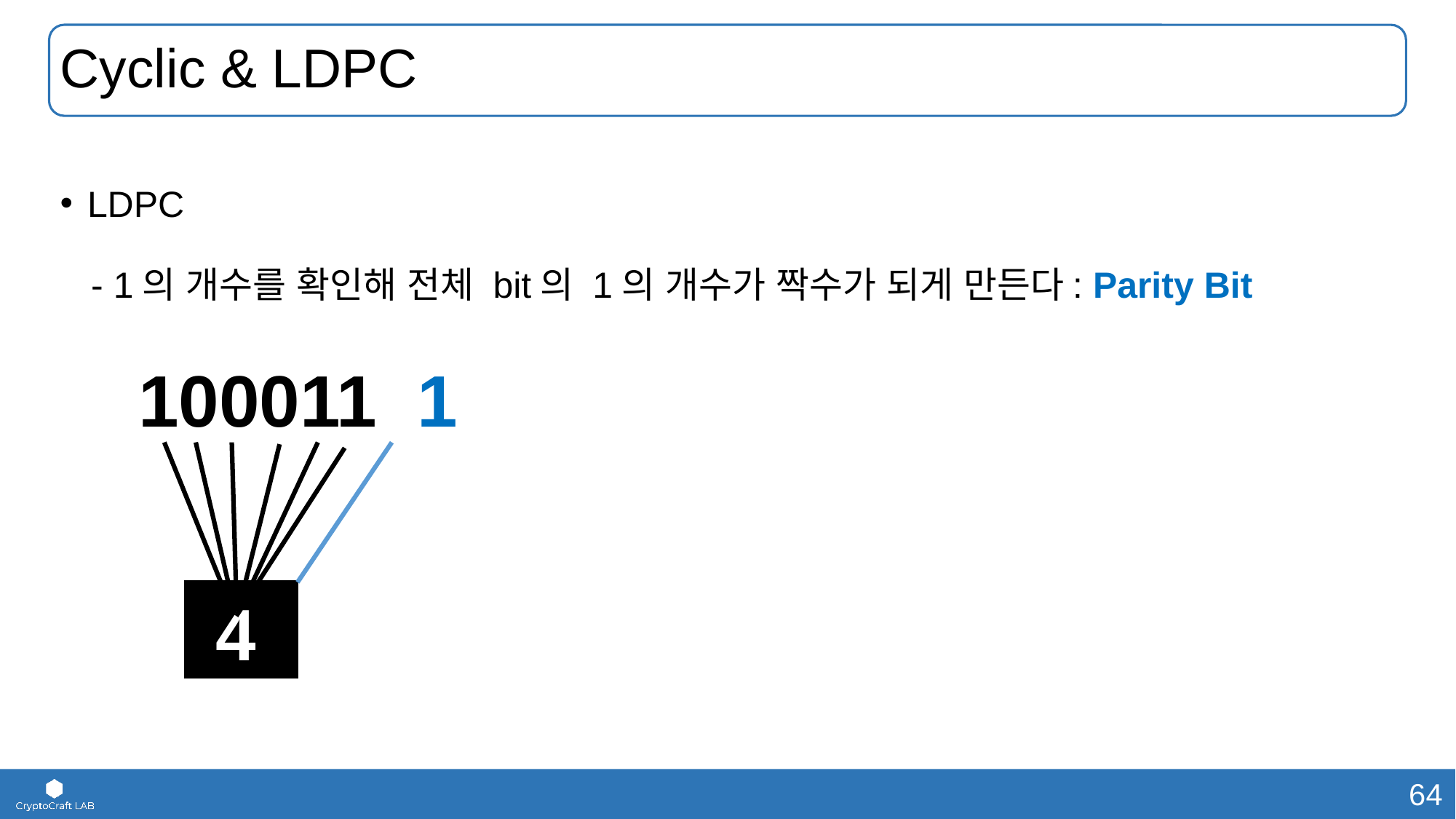

# Cyclic & LDPC
LDPC
- 1의 개수를 확인해 전체 bit의 1의 개수가 짝수가 되게 만든다: Parity Bit
100011  1

4